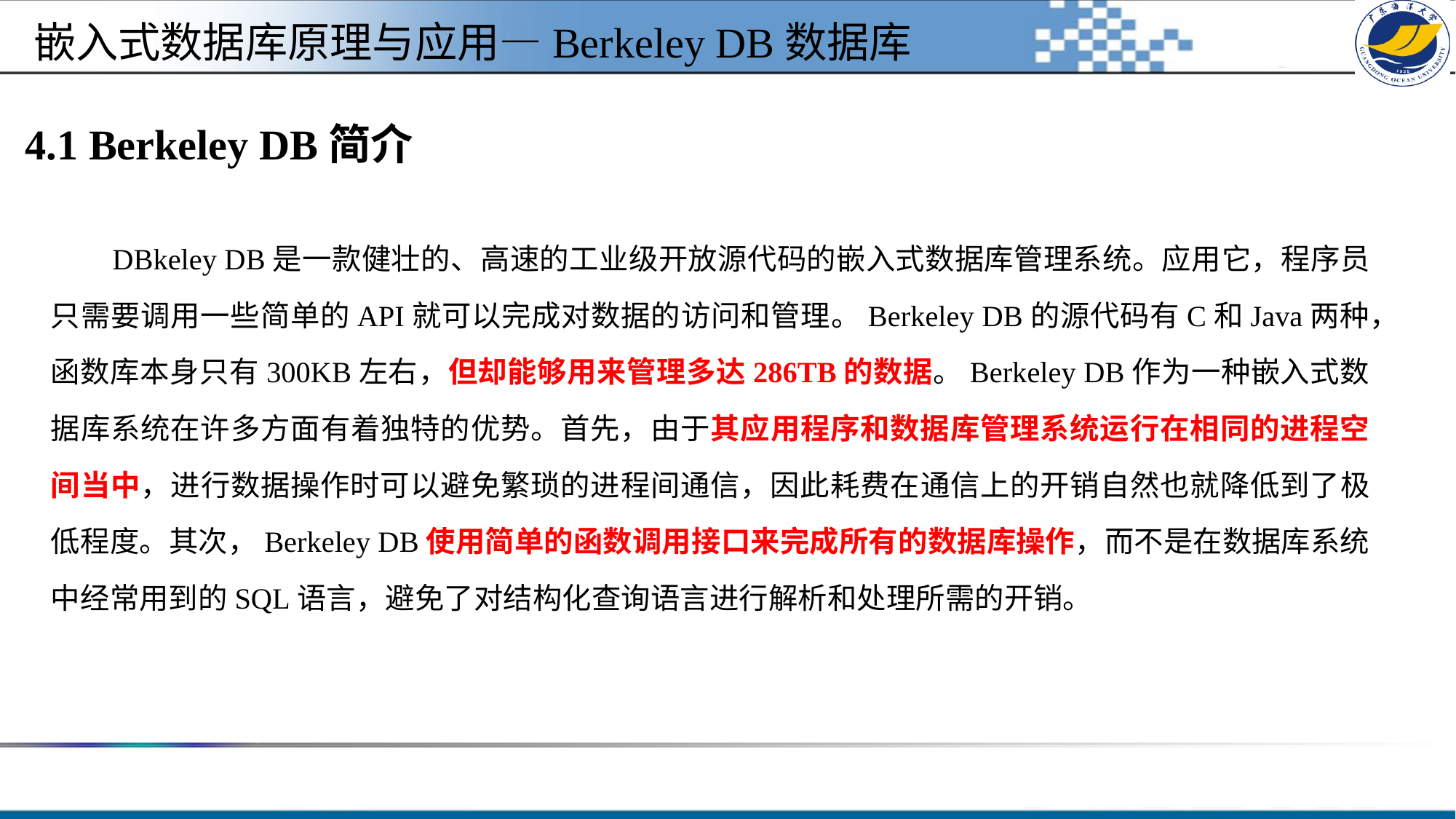

嵌入式数据库原理与应用—Berkeley DB数据库
# 4.1 Berkeley DB简介
        DBkeley DB是一款健壮的、高速的工业级开放源代码的嵌入式数据库管理系统。应用它，程序员只需要调用一些简单的API就可以完成对数据的访问和管理。Berkeley DB的源代码有C和Java两种，函数库本身只有300KB左右，但却能够用来管理多达286TB的数据。Berkeley DB作为一种嵌入式数据库系统在许多方面有着独特的优势。首先，由于其应用程序和数据库管理系统运行在相同的进程空间当中，进行数据操作时可以避免繁琐的进程间通信，因此耗费在通信上的开销自然也就降低到了极低程度。其次，Berkeley DB使用简单的函数调用接口来完成所有的数据库操作，而不是在数据库系统中经常用到的SQL语言，避免了对结构化查询语言进行解析和处理所需的开销。